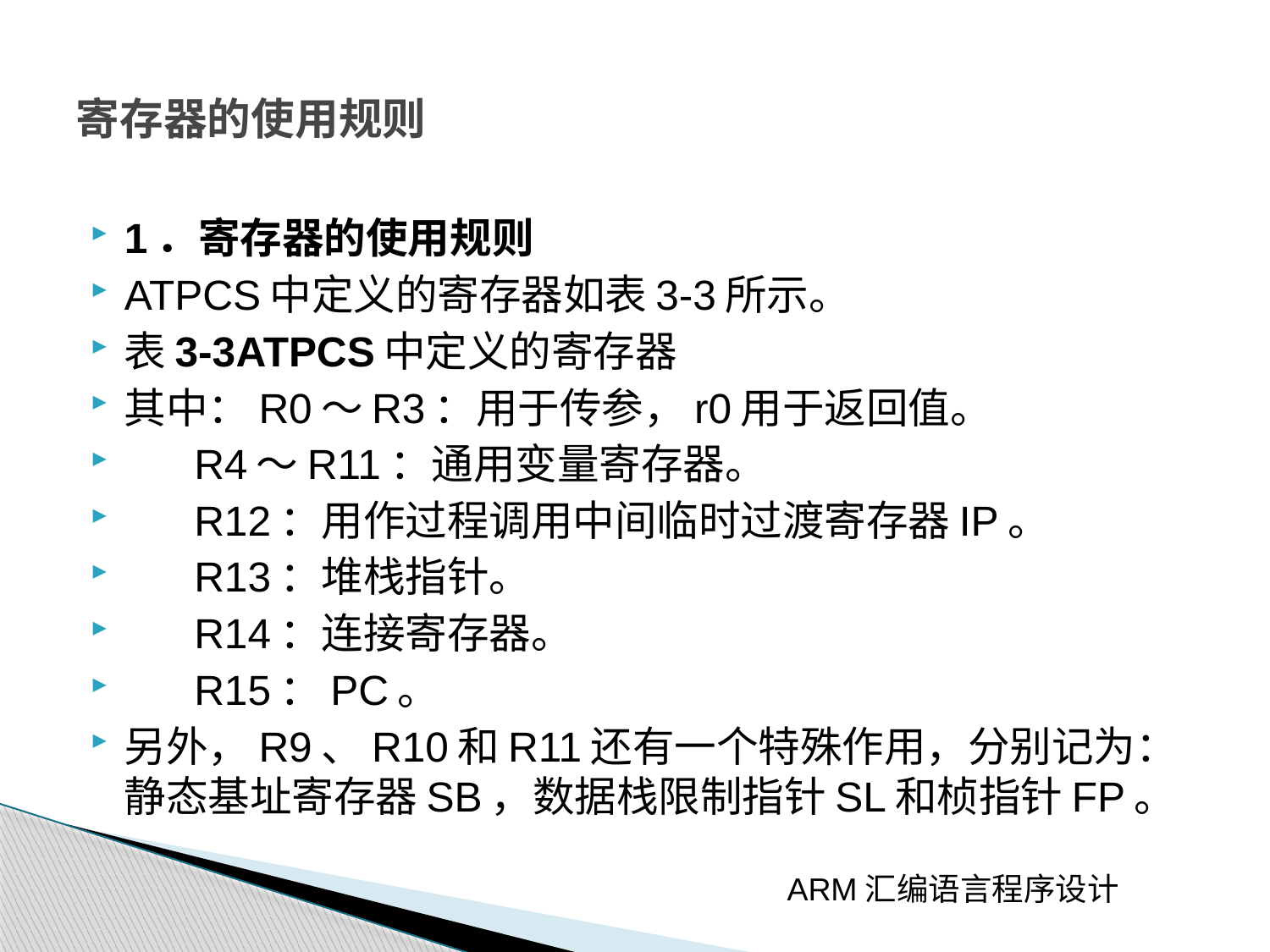

# 寄存器的使用规则
1．寄存器的使用规则
ATPCS中定义的寄存器如表3-3所示。
表3-3	ATPCS中定义的寄存器
其中：R0～R3：用于传参，r0用于返回值。
      R4～R11：通用变量寄存器。
      R12：用作过程调用中间临时过渡寄存器IP。
      R13：堆栈指针。
      R14：连接寄存器。
      R15：PC。
另外，R9、R10和R11还有一个特殊作用，分别记为：静态基址寄存器SB，数据栈限制指针SL和桢指针FP。

         ARM汇编语言程序设计